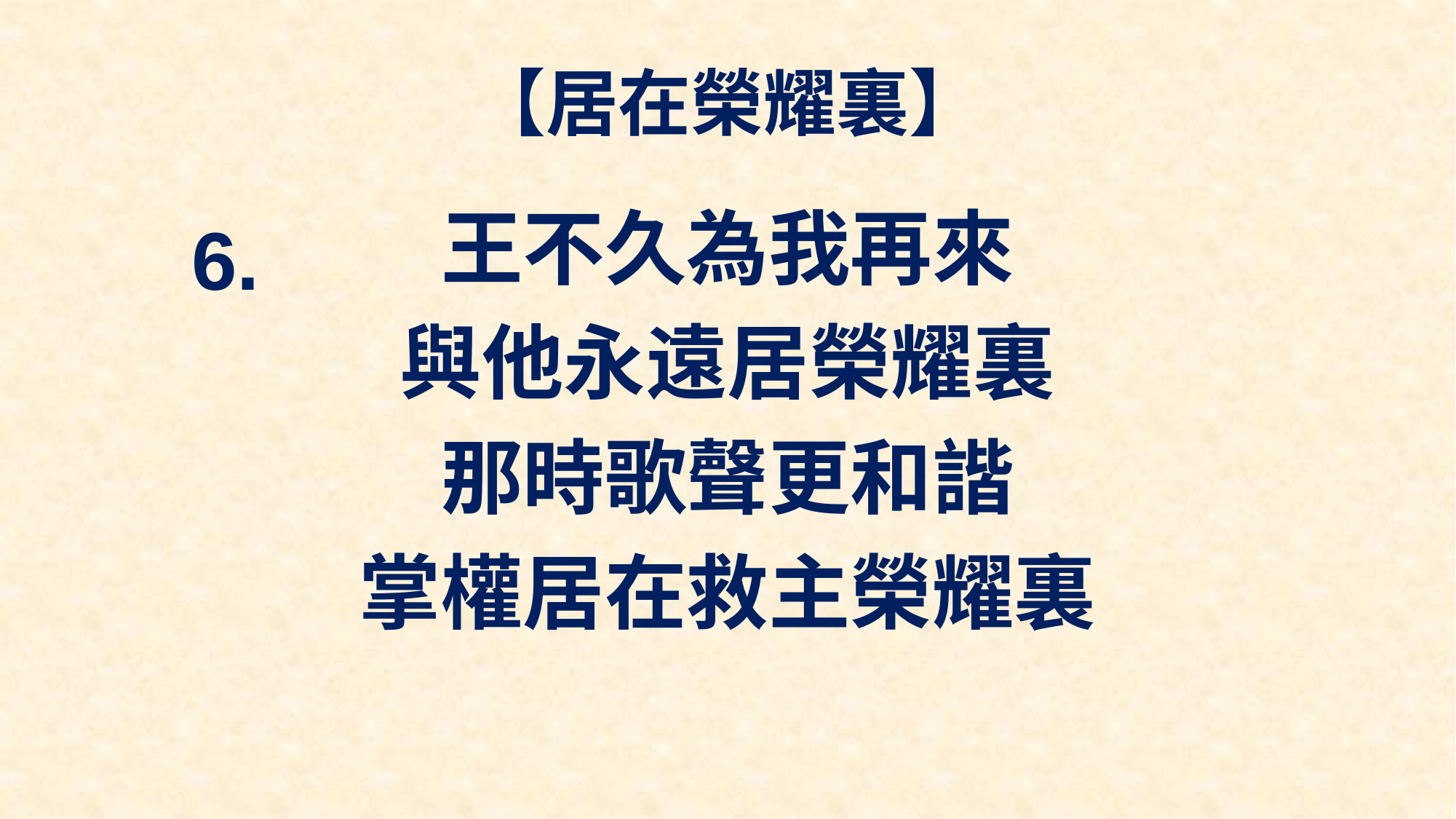

# 【居在榮耀裏】
王不久為我再來
與他永遠居榮耀裏
那時歌聲更和諧
掌權居在救主榮耀裏
6.